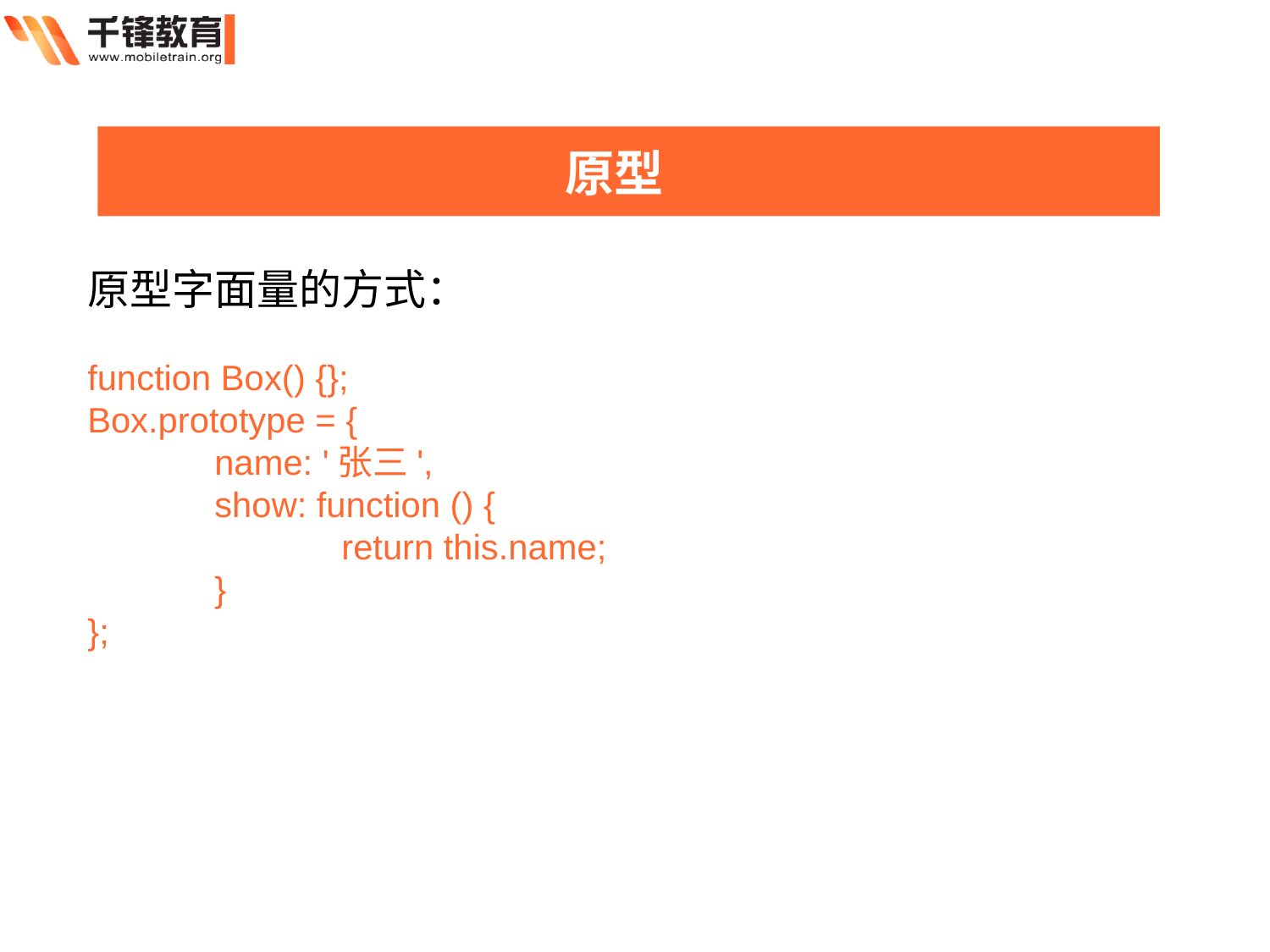

原型
原型字面量的方式：

function Box() {};
Box.prototype = {
	name: '张三',
	show: function () {
		return this.name;
	}
};